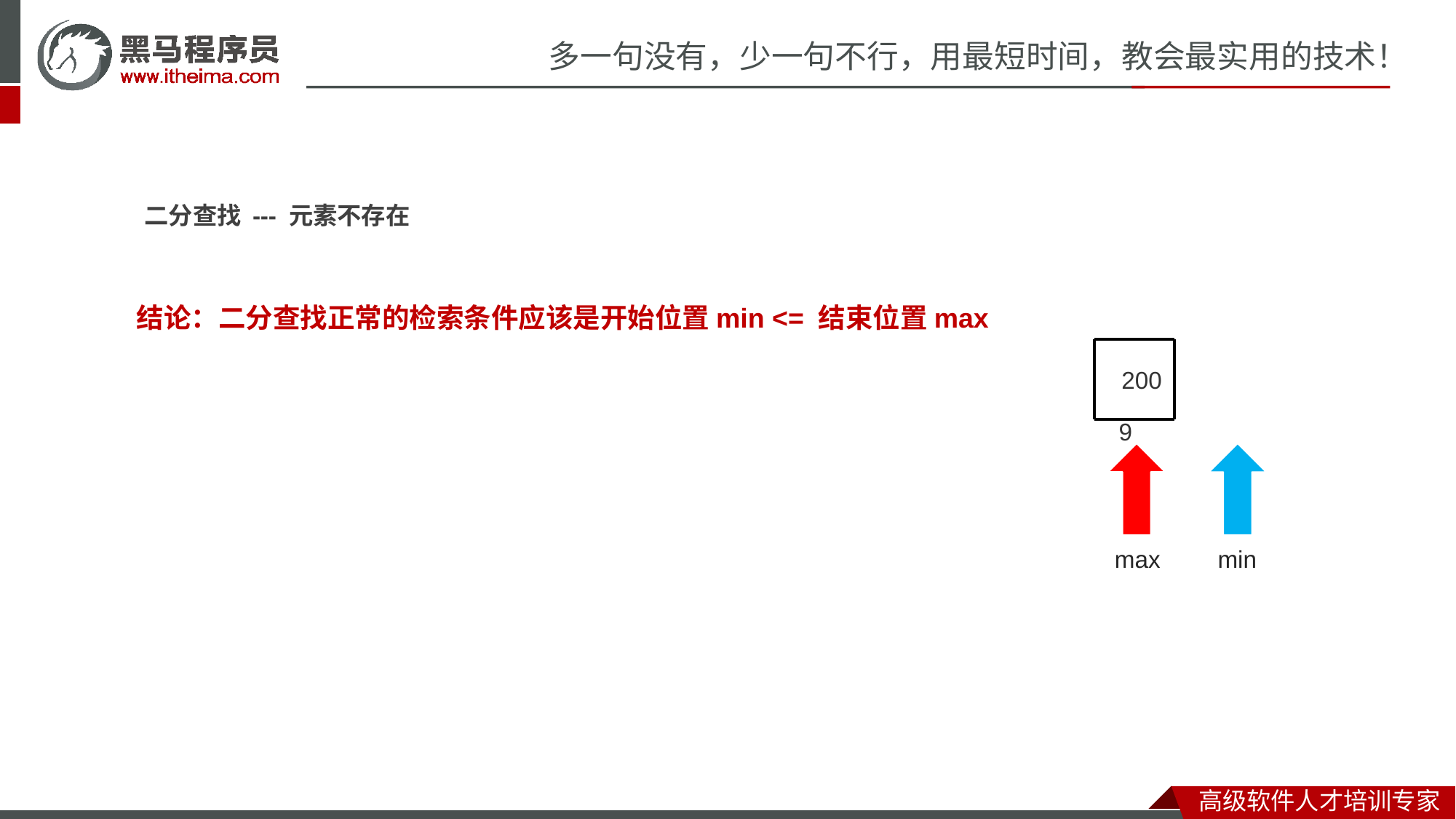

二分查找 --- 元素不存在
结论：二分查找正常的检索条件应该是开始位置min <= 结束位置max
200
9

max
min